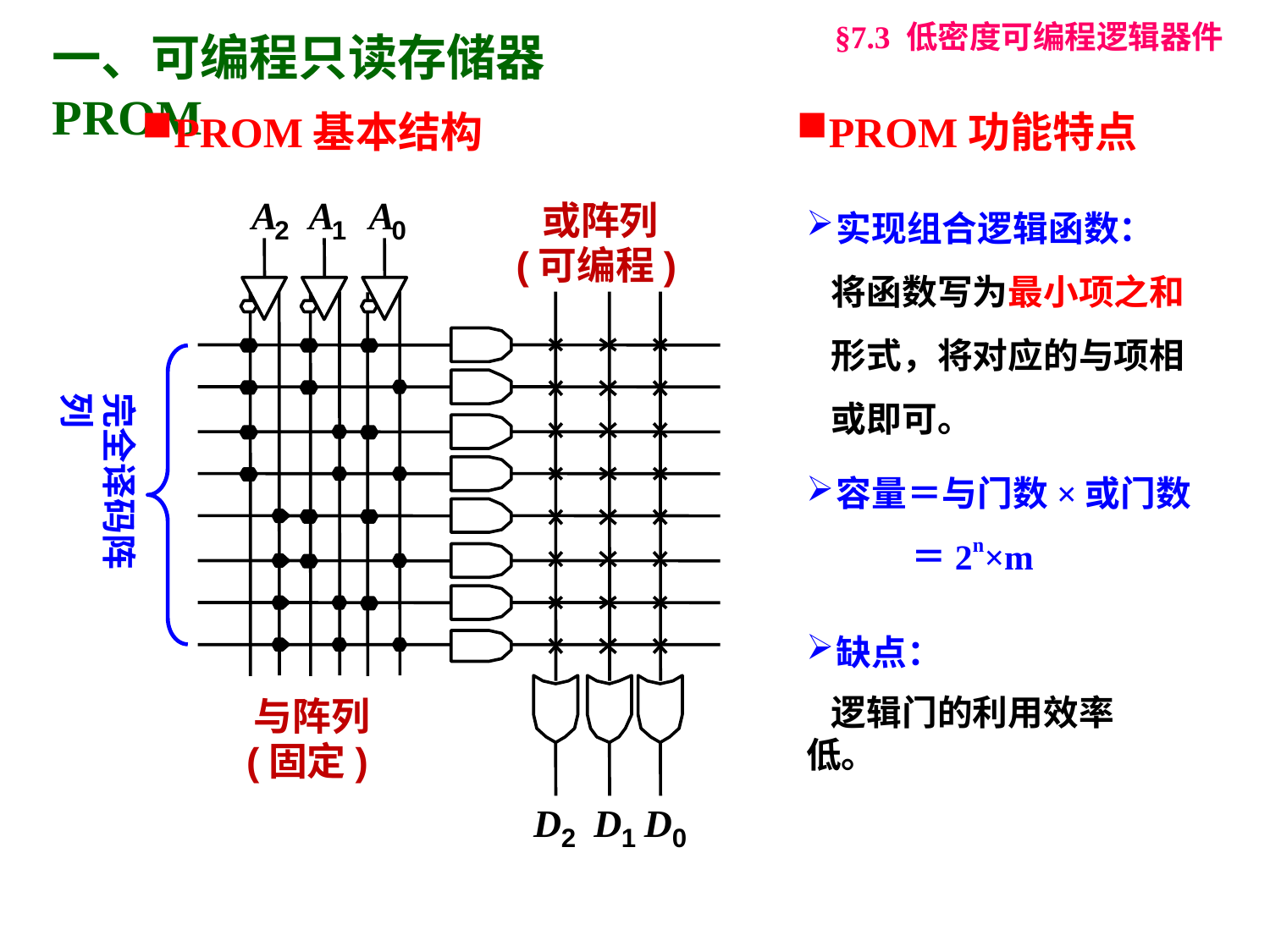

§7.3 低密度可编程逻辑器件
一、可编程只读存储器PROM
PROM基本结构
PROM功能特点
实现组合逻辑函数：
将函数写为最小项之和形式，将对应的与项相或即可。
A
A
A
或阵列
2
1
0

(可编程)

与阵列
(固定)

D
D
D
2
1
0

完全译码阵列
容量＝与门数×或门数
            ＝2n×m
缺点：
逻辑门的利用效率低。